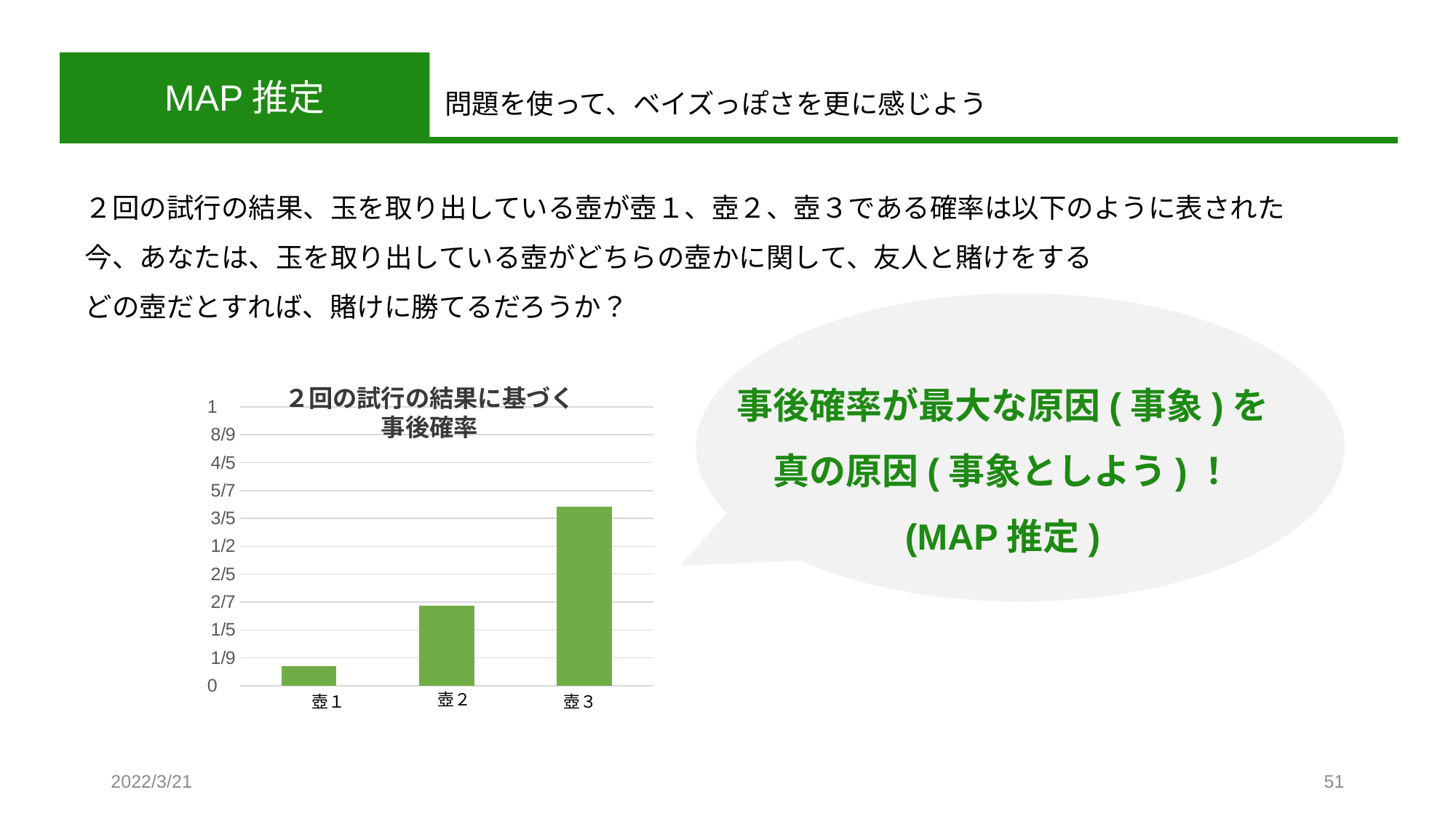

MAP推定
問題を使って、ベイズっぽさを更に感じよう
２回の試行の結果、玉を取り出している壺が壺１、壺２、壺３である確率は以下のように表された
今、あなたは、玉を取り出している壺がどちらの壺かに関して、友人と賭けをする
どの壺だとすれば、賭けに勝てるだろうか？

事後確率が最大な原因(事象)を
真の原因(事象としよう)！
(MAP推定)
２回の試行の結果に基づく
事後確率

### Chart

| Category | 系列 1 |
|---|---|
| 壺１ | 0.07142857142857142 |
| 壺２ | 0.2857142857142857 |
| 壺３ | 0.6428571428571429 |
壺２
壺１
壺３
2022/3/21
51